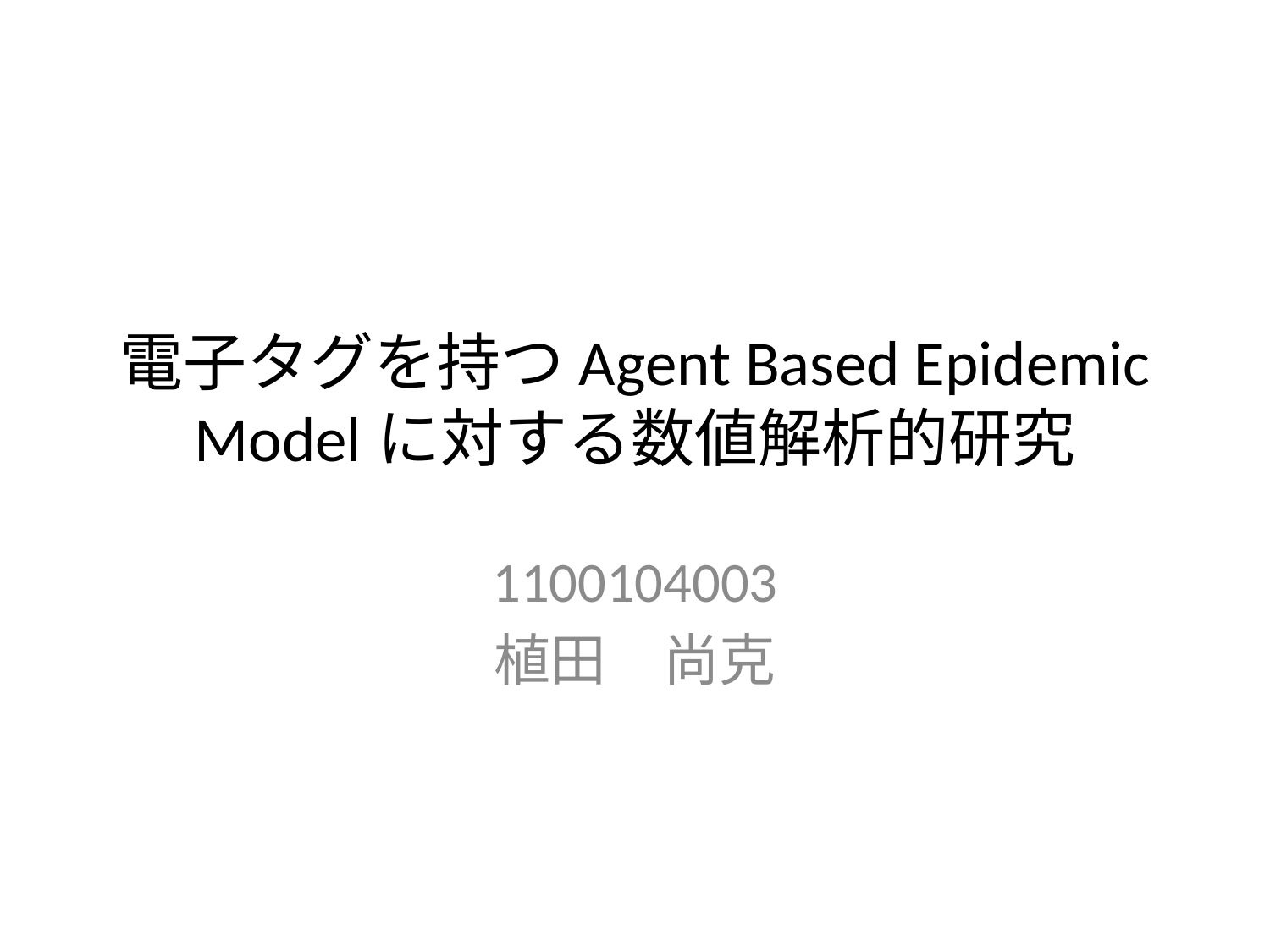

# 電子タグを持つAgent Based Epidemic Modelに対する数値解析的研究
1100104003
植田　尚克